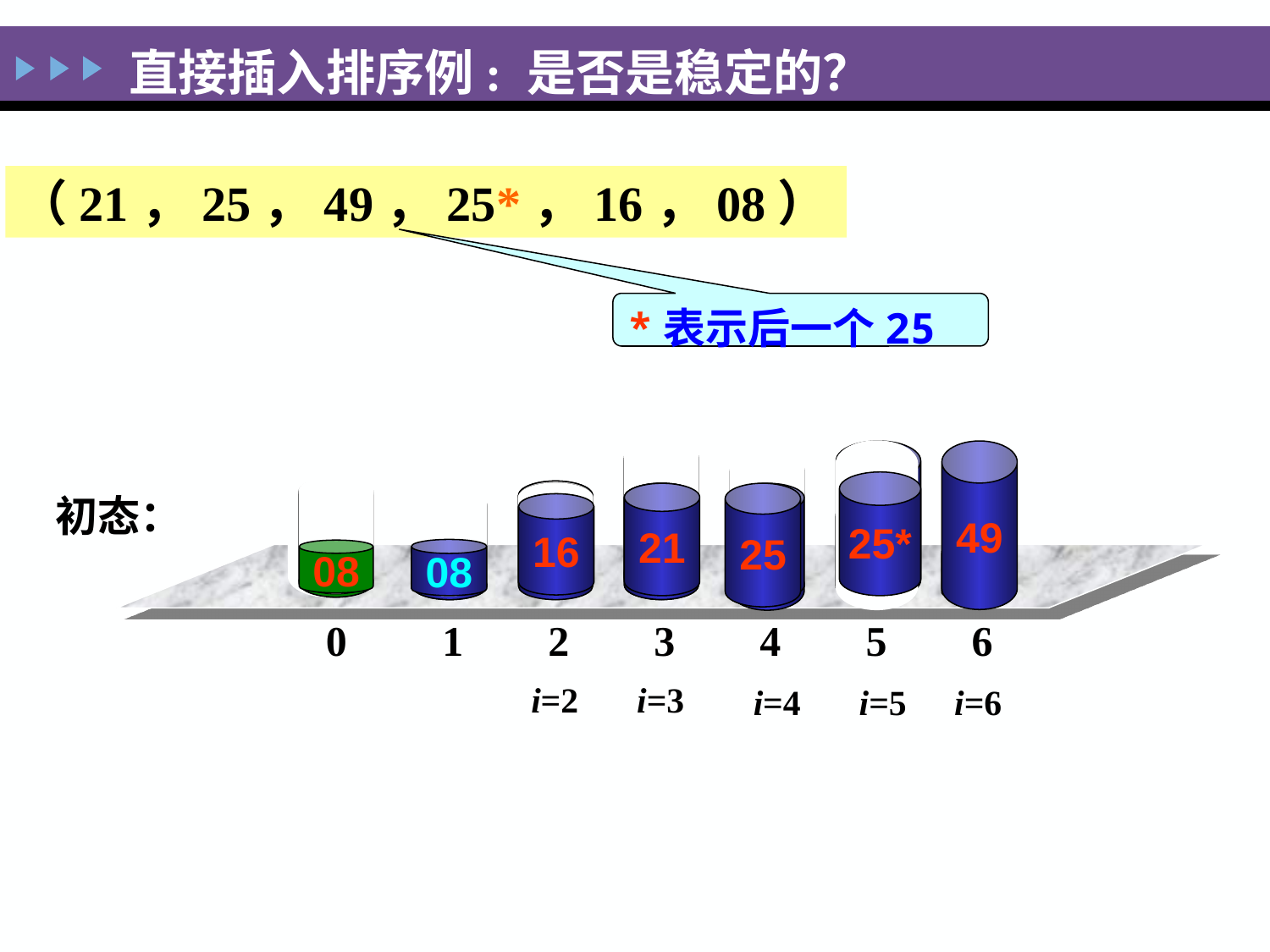

直接插入排序例: 是否是稳定的？
（21，25，49，25*，16，08）
*表示后一个25

25*

25*
49
暂
存
25
25*
21
16
08
0         1        2        3        4        5        6
49

49

25
25*
21
21
49
49
25*
49
49

08
16
25
初态：

08
25
21
25
25*
21
16
16
16

08
i=2
i=3
i=4
i=5
i=6